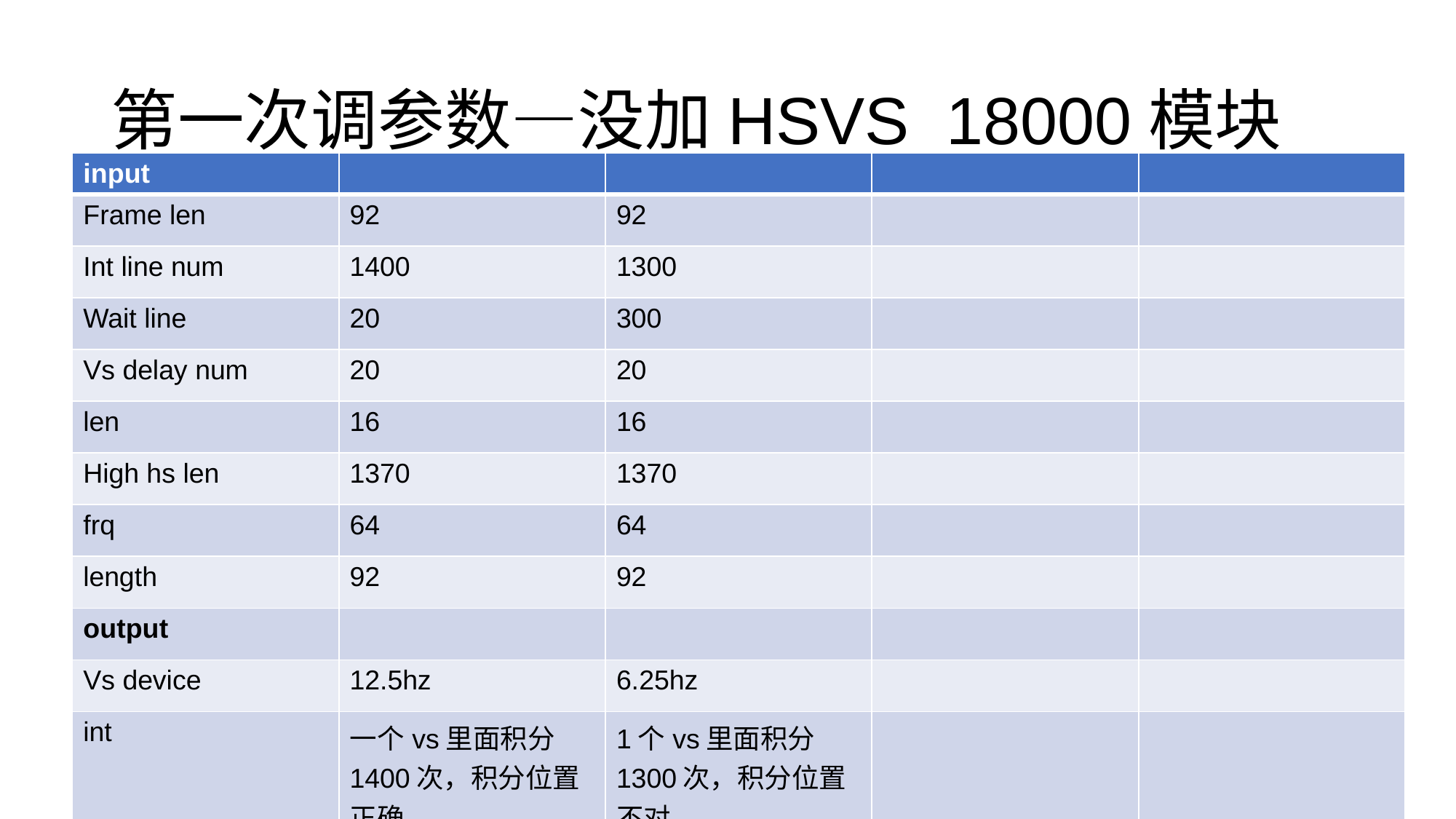

# 第一次调参数—没加HSVS_18000模块
| input |  |  |  |  |
| --- | --- | --- | --- | --- |
| Frame len | 92 | 92 |  |  |
| Int line num | 1400 | 1300 |  |  |
| Wait line | 20 | 300 |  |  |
| Vs delay num | 20 | 20 |  |  |
| len | 16 | 16 |  |  |
| High hs len | 1370 | 1370 |  |  |
| frq | 64 | 64 |  |  |
| length | 92 | 92 |  |  |
| output |  |  |  |  |
| Vs device | 12.5hz | 6.25hz |  |  |
| int | 一个vs里面积分1400次，积分位置正确 | 1个vs里面积分1300次，积分位置不对 |  |  |